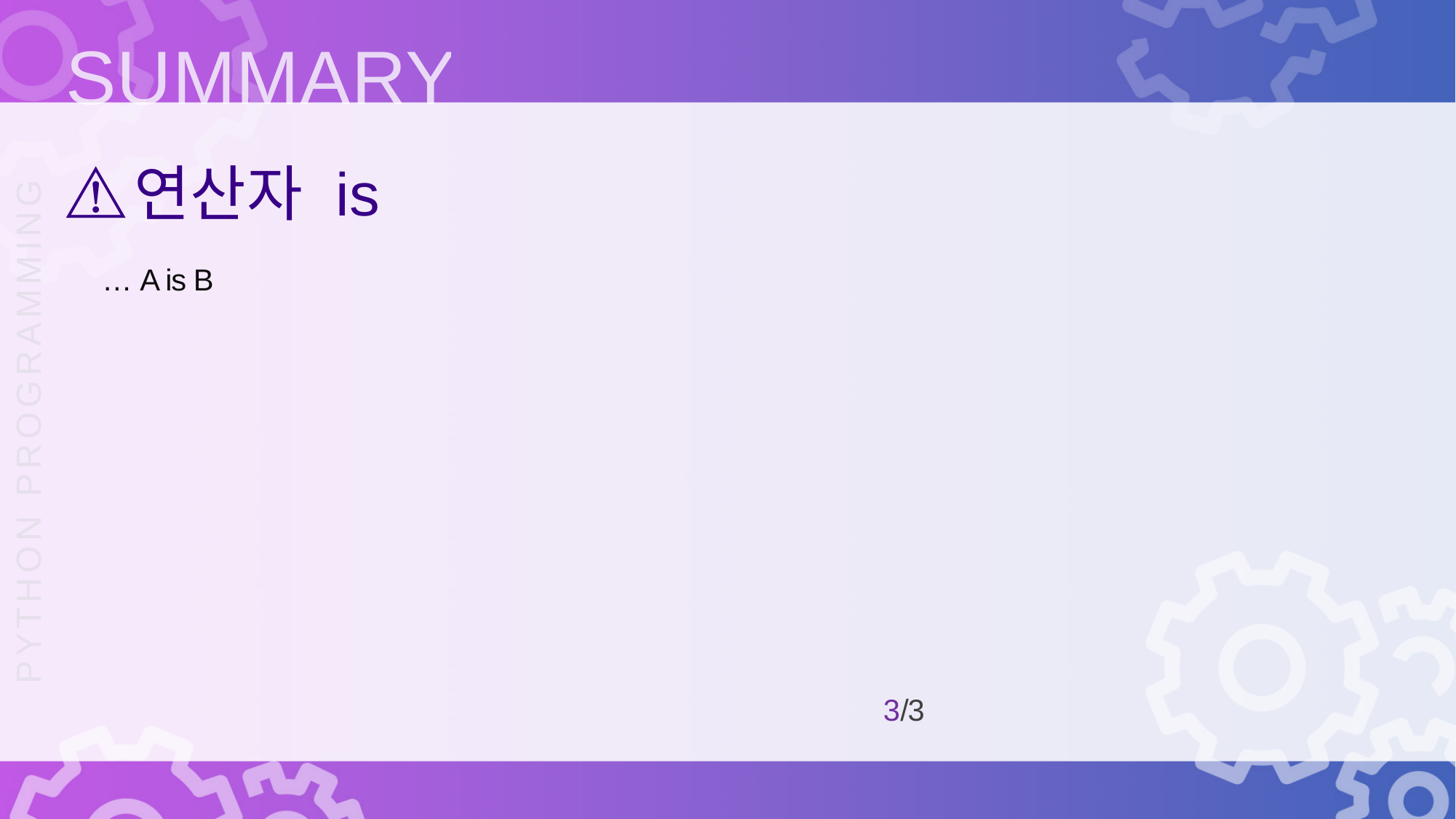

연산자 is
… A is B
3/3